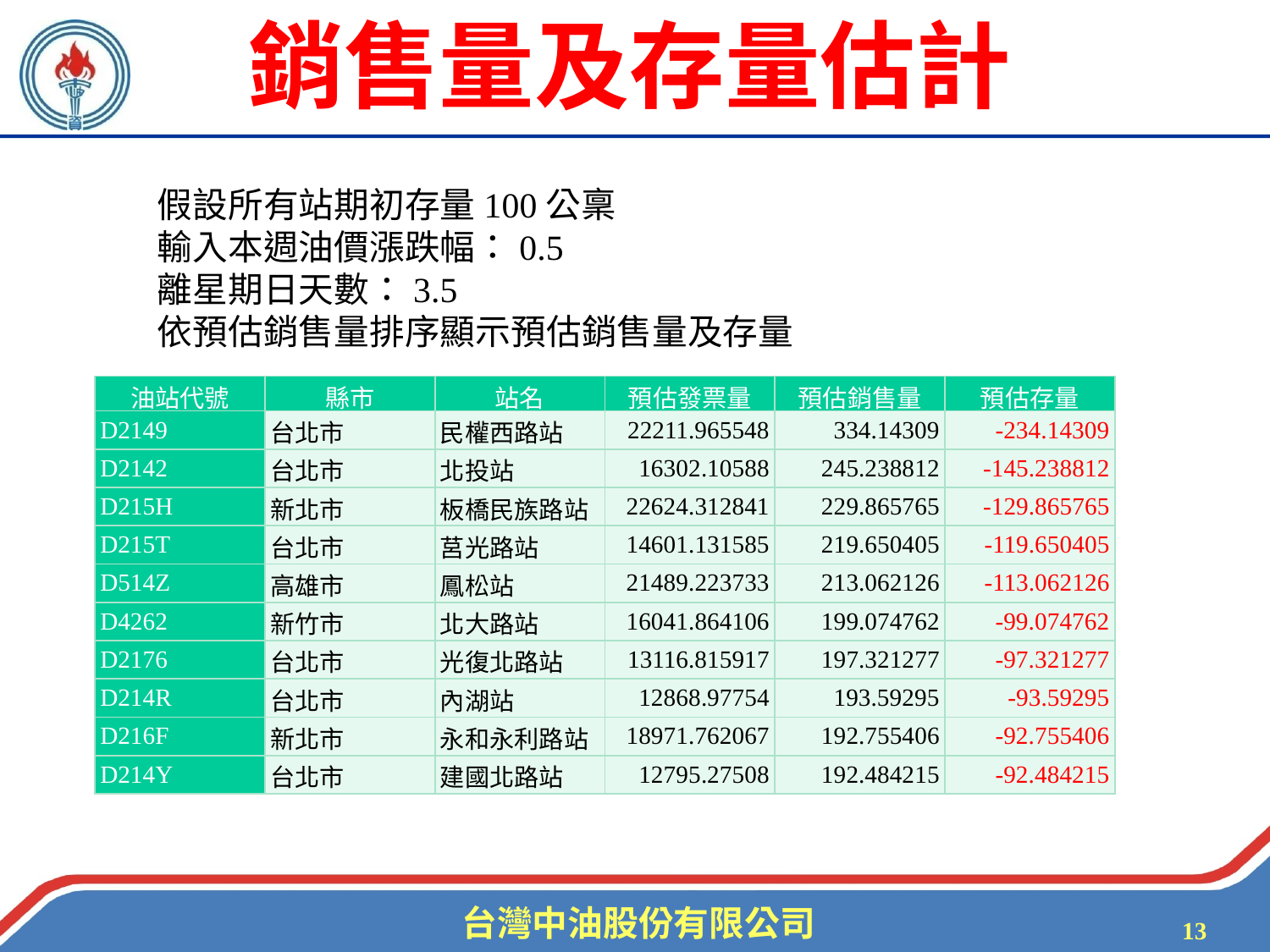

銷售量及存量估計

假設所有站期初存量100公稟
輸入本週油價漲跌幅：0.5
離星期日天數：3.5
依預估銷售量排序顯示預估銷售量及存量
| 油站代號 | 縣市 | 站名 | 預估發票量 | 預估銷售量 | 預估存量 |
| --- | --- | --- | --- | --- | --- |
| D2149 | 台北市 | 民權西路站 | 22211.965548 | 334.14309 | -234.14309 |
| D2142 | 台北市 | 北投站 | 16302.10588 | 245.238812 | -145.238812 |
| D215H | 新北市 | 板橋民族路站 | 22624.312841 | 229.865765 | -129.865765 |
| D215T | 台北市 | 莒光路站 | 14601.131585 | 219.650405 | -119.650405 |
| D514Z | 高雄市 | 鳳松站 | 21489.223733 | 213.062126 | -113.062126 |
| D4262 | 新竹市 | 北大路站 | 16041.864106 | 199.074762 | -99.074762 |
| D2176 | 台北市 | 光復北路站 | 13116.815917 | 197.321277 | -97.321277 |
| D214R | 台北市 | 內湖站 | 12868.97754 | 193.59295 | -93.59295 |
| D216F | 新北市 | 永和永利路站 | 18971.762067 | 192.755406 | -92.755406 |
| D214Y | 台北市 | 建國北路站 | 12795.27508 | 192.484215 | -92.484215 |
13